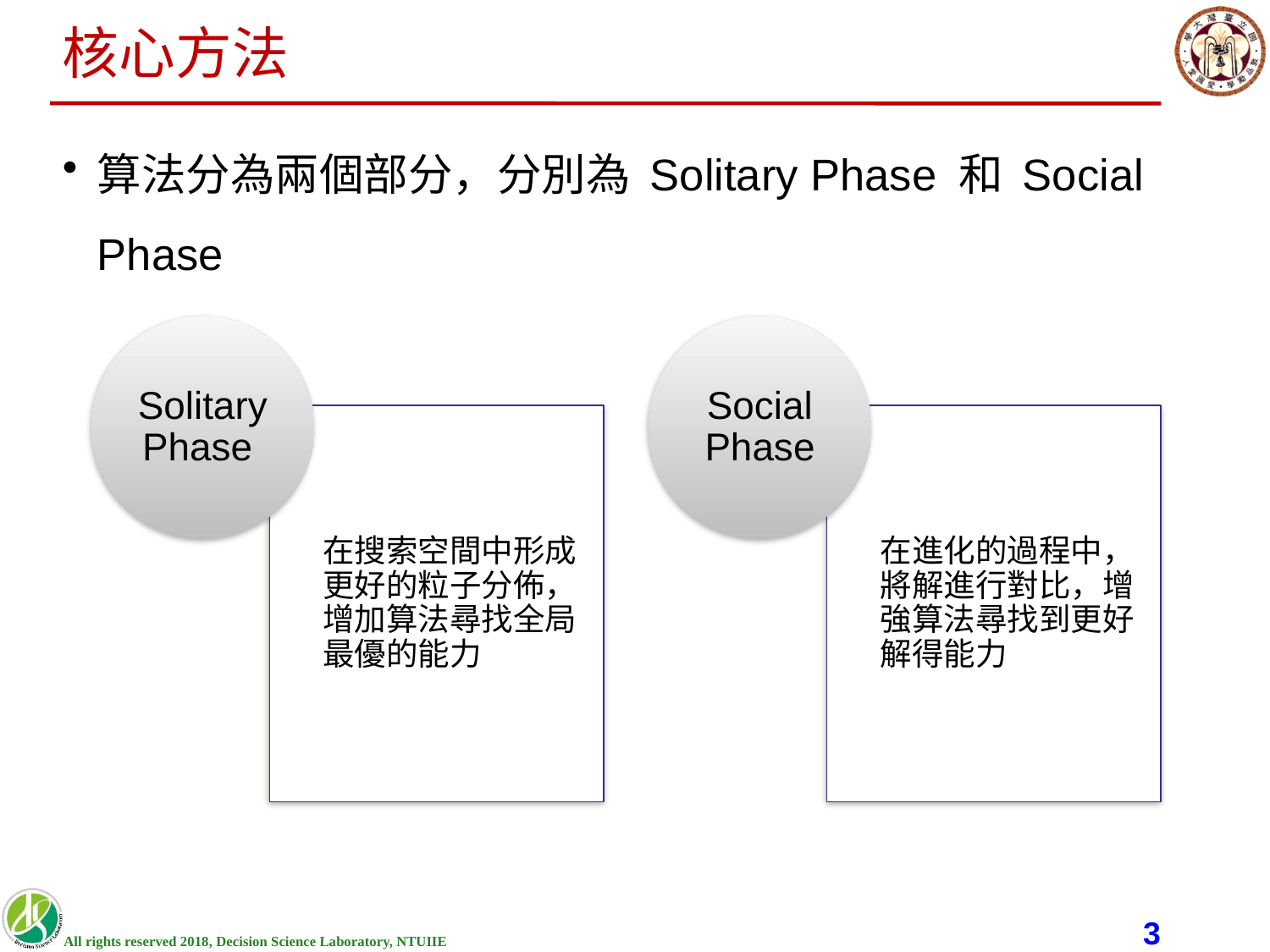

# 核心方法
算法分為兩個部分，分別為 Solitary Phase 和 Social Phase

Solitary Phase
Social Phase
在搜索空間中形成更好的粒子分佈，增加算法尋找全局最優的能力
在進化的過程中，將解進行對比，增強算法尋找到更好解得能力